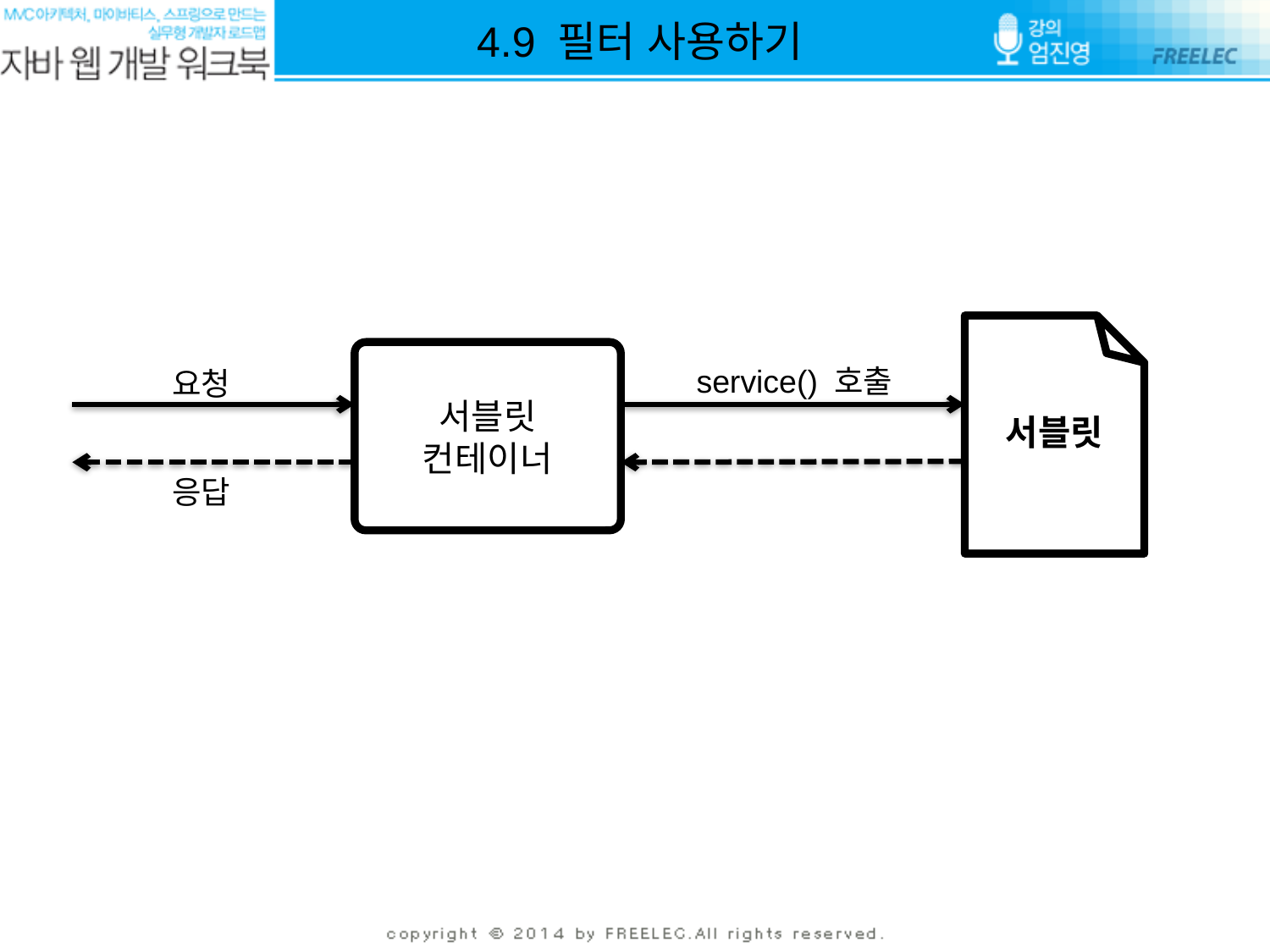

4.9 필터 사용하기

서블릿
서블릿
컨테이너
service() 호출
요청
응답